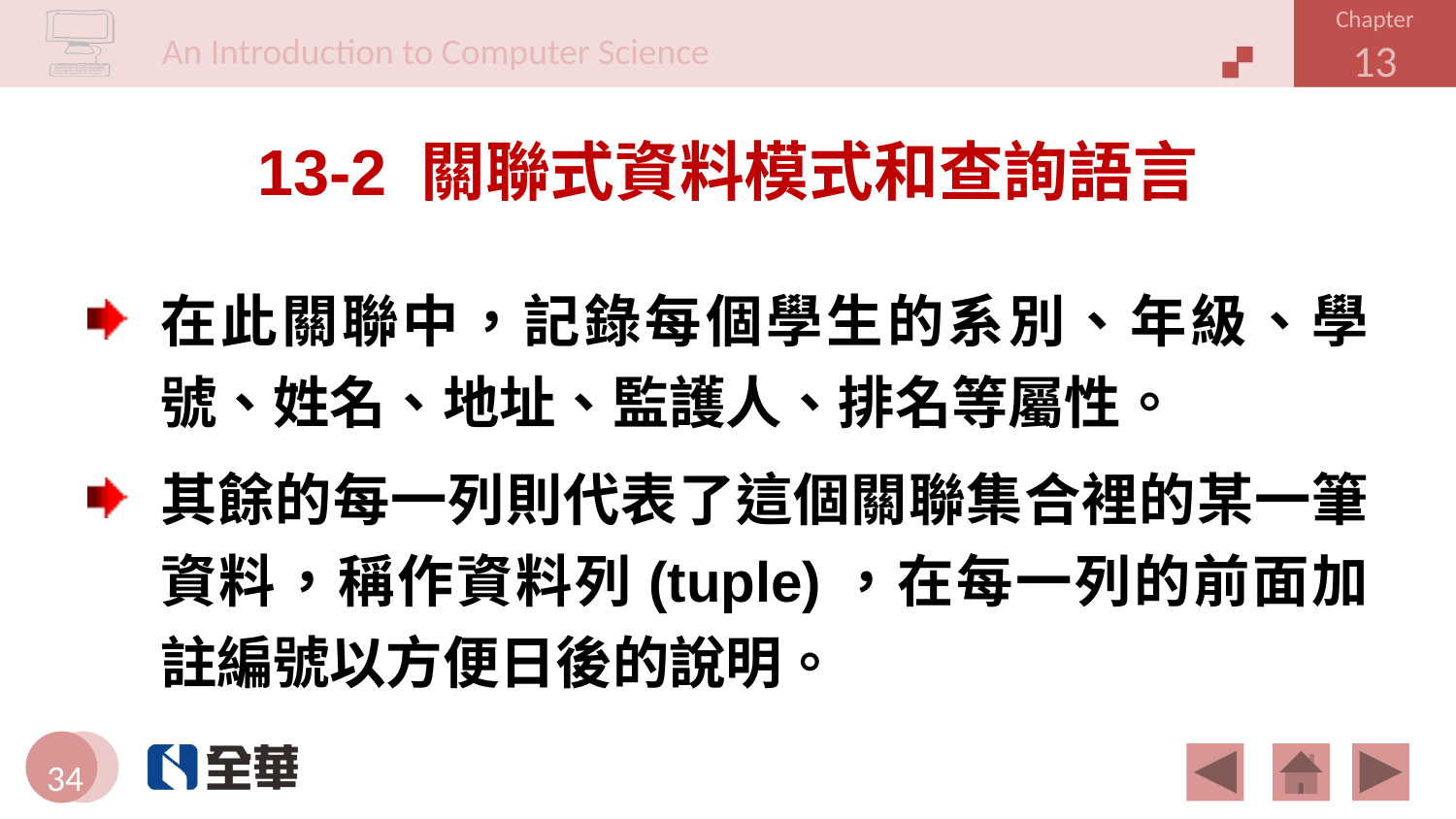

# 13-2 關聯式資料模式和查詢語言
在此關聯中，記錄每個學生的系別、年級、學號、姓名、地址、監護人、排名等屬性。
其餘的每一列則代表了這個關聯集合裡的某一筆資料，稱作資料列(tuple)，在每一列的前面加註編號以方便日後的說明。